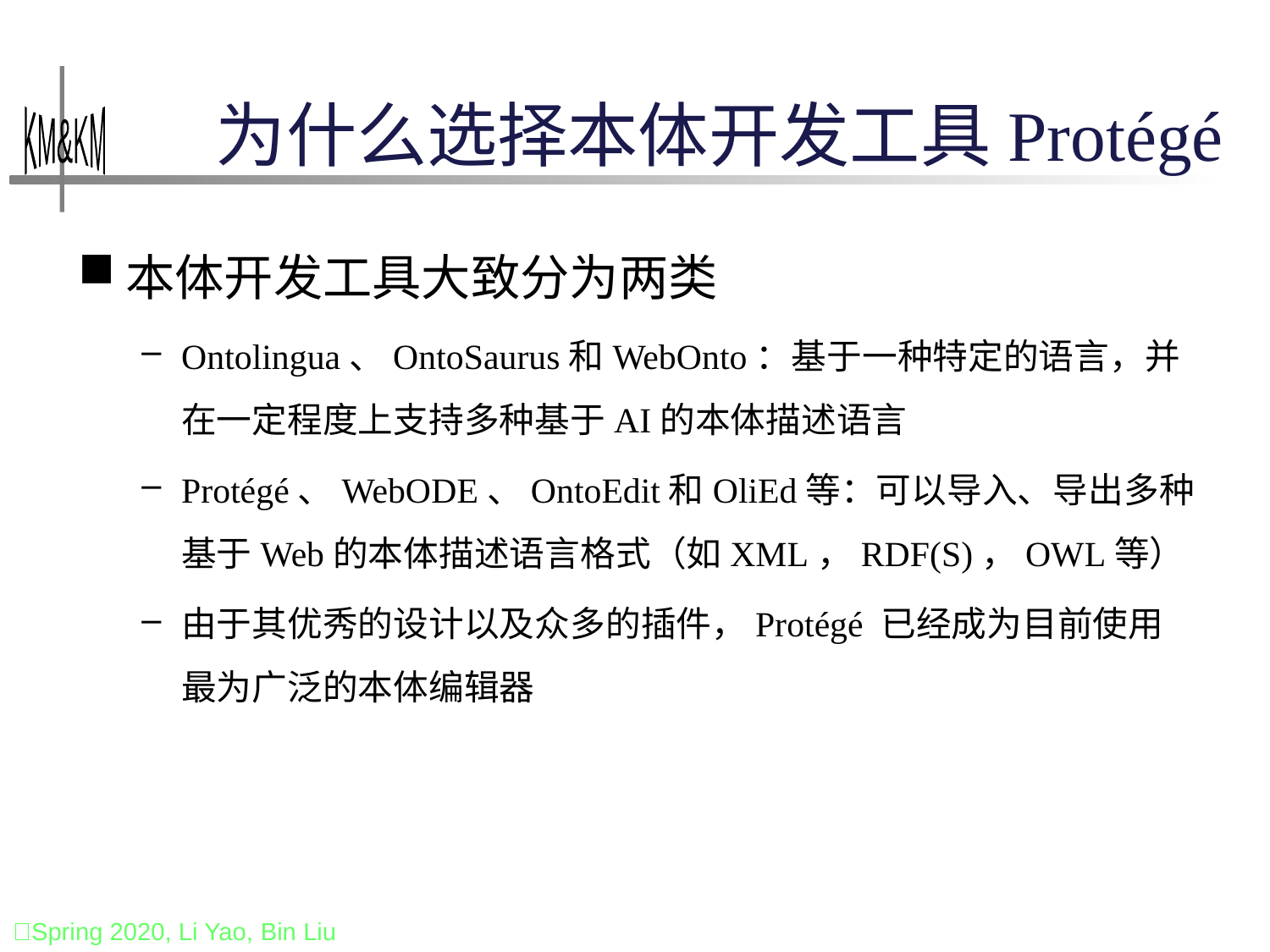

# 为什么选择本体开发工具Protégé
本体开发工具大致分为两类
Ontolingua、OntoSaurus和WebOnto：基于一种特定的语言，并在一定程度上支持多种基于AI的本体描述语言
Protégé、WebODE、OntoEdit和OliEd等：可以导入、导出多种基于Web的本体描述语言格式（如XML，RDF(S)，OWL等）
由于其优秀的设计以及众多的插件，Protégé 已经成为目前使用最为广泛的本体编辑器